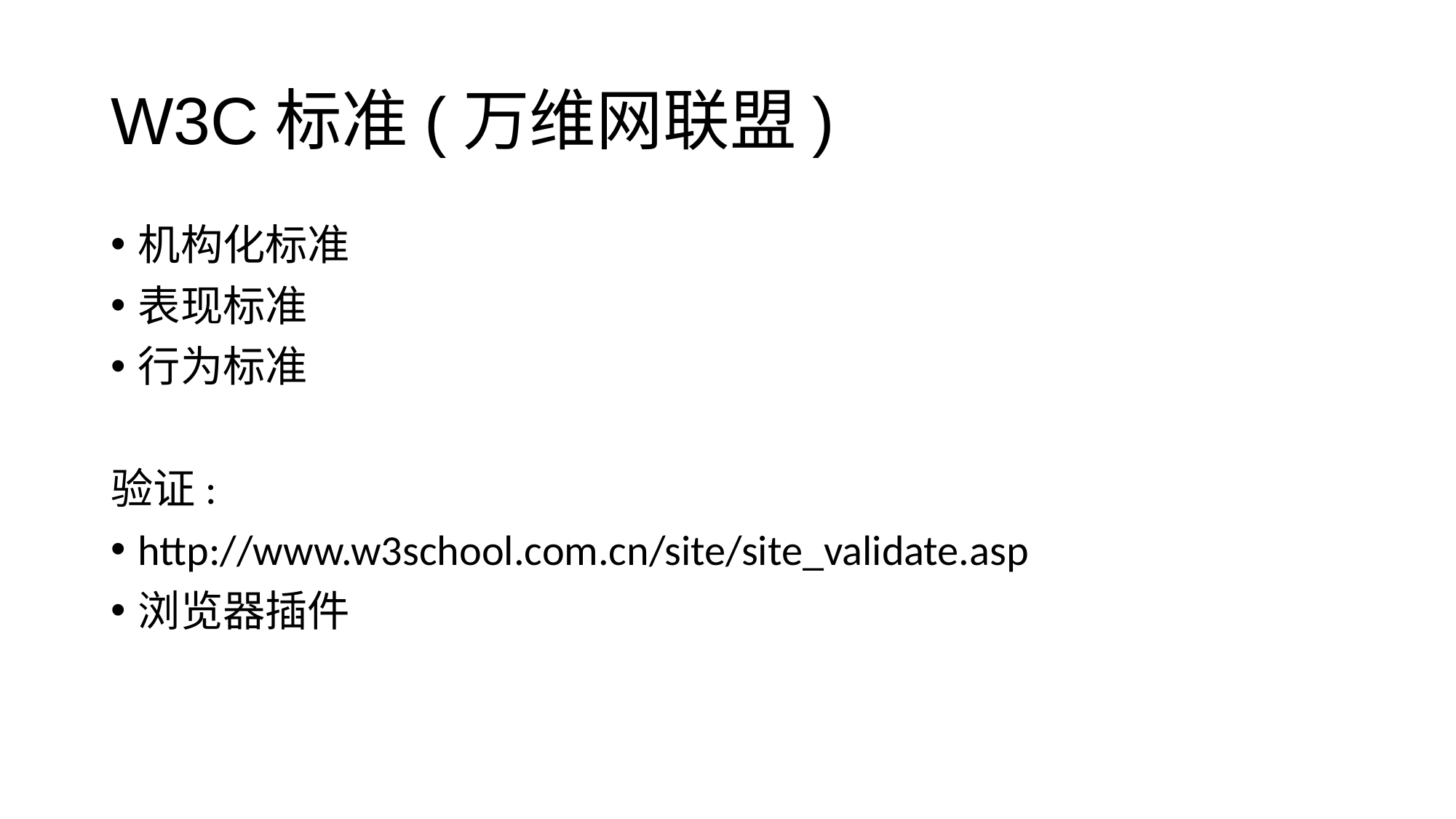

# W3C标准(万维网联盟)
机构化标准
表现标准
行为标准

验证:
http://www.w3school.com.cn/site/site_validate.asp
浏览器插件